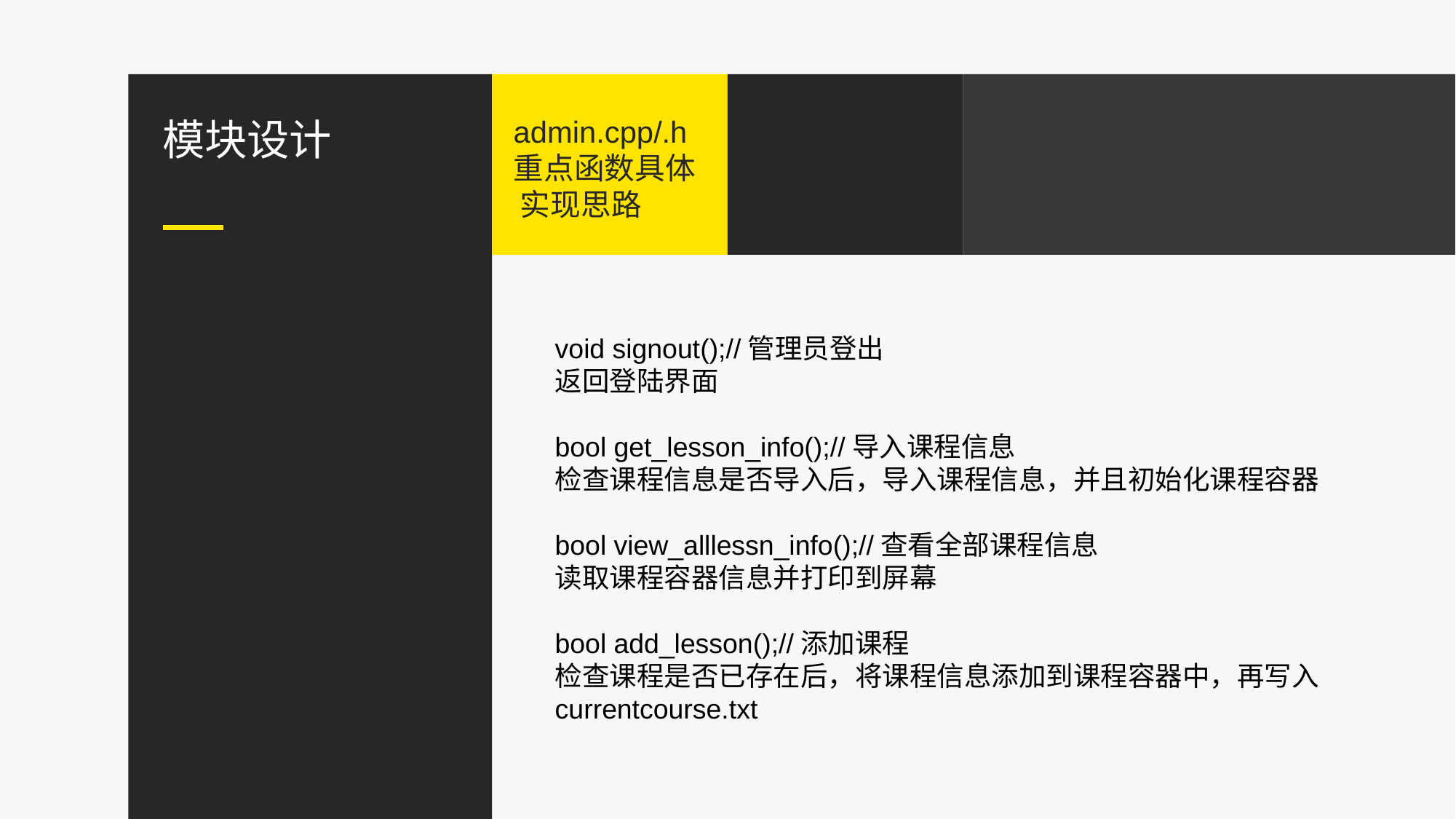

模块设计
admin.cpp/.h
重点函数具体   实现思路

void signout();//管理员登出
返回登陆界面

bool get_lesson_info();//导入课程信息
检查课程信息是否导入后，导入课程信息，并且初始化课程容器

bool view_alllessn_info();//查看全部课程信息
读取课程容器信息并打印到屏幕

bool add_lesson();//添加课程
检查课程是否已存在后，将课程信息添加到课程容器中，再写入currentcourse.txt